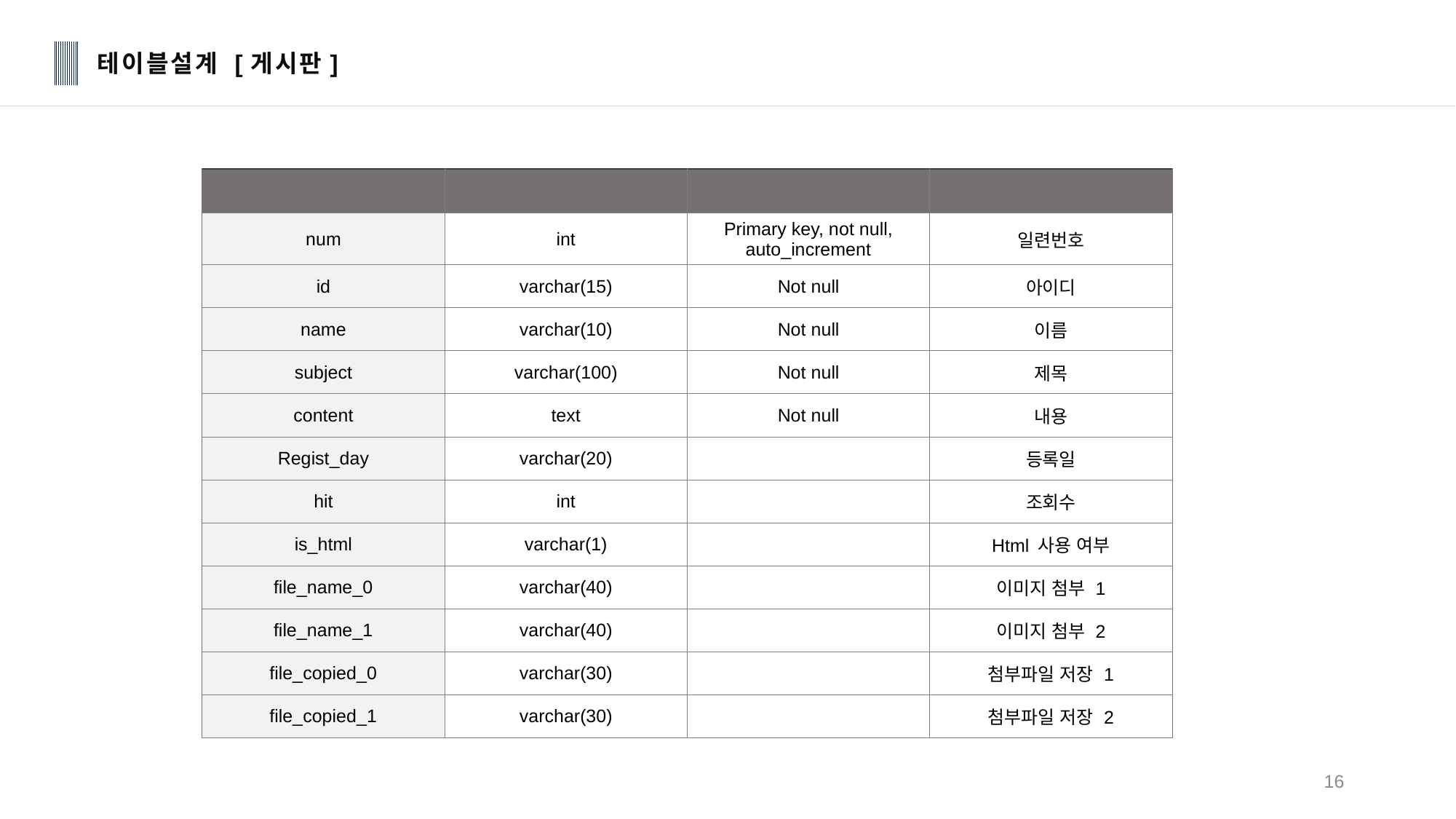

테이블설계 [게시판]
| 필드명 | 타입 | 추가사항 | 설명 |
| --- | --- | --- | --- |
| num | int | Primary key, not null, auto\_increment | 일련번호 |
| id | varchar(15) | Not null | 아이디 |
| name | varchar(10) | Not null | 이름 |
| subject | varchar(100) | Not null | 제목 |
| content | text | Not null | 내용 |
| Regist\_day | varchar(20) |  | 등록일 |
| hit | int |  | 조회수 |
| is\_html | varchar(1) |  | Html 사용 여부 |
| file\_name\_0 | varchar(40) |  | 이미지 첨부 1 |
| file\_name\_1 | varchar(40) |  | 이미지 첨부 2 |
| file\_copied\_0 | varchar(30) |  | 첨부파일 저장 1 |
| file\_copied\_1 | varchar(30) |  | 첨부파일 저장 2 |
16